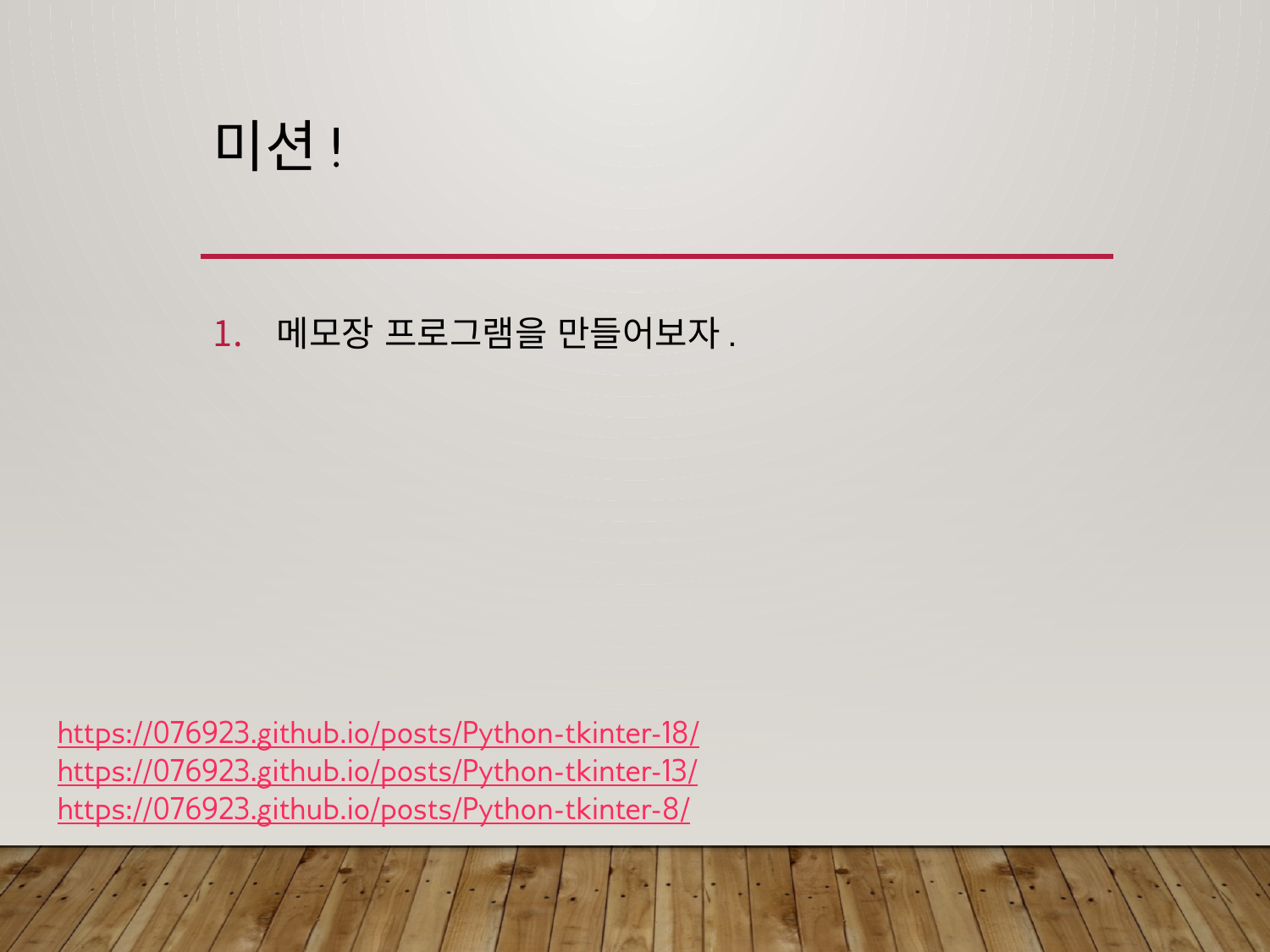

# 미션!
메모장 프로그램을 만들어보자.
https://076923.github.io/posts/Python-tkinter-18/
https://076923.github.io/posts/Python-tkinter-13/
https://076923.github.io/posts/Python-tkinter-8/